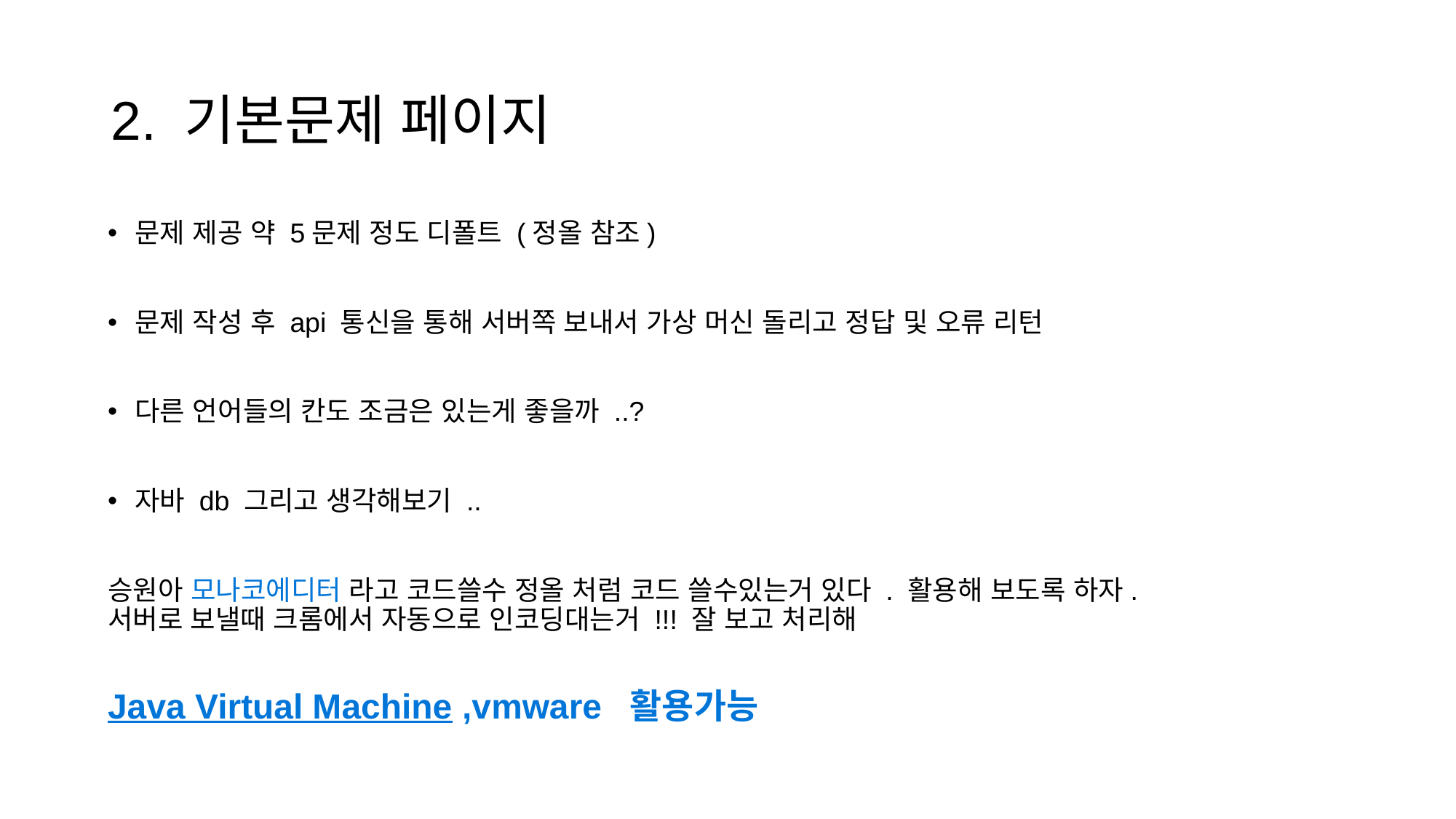

# 2. 기본문제 페이지
문제 제공 약 5문제 정도 디폴트 (정올 참조)

문제 작성 후 api 통신을 통해 서버쪽 보내서 가상 머신 돌리고 정답 및 오류 리턴

다른 언어들의 칸도 조금은 있는게 좋을까 ..?

자바 db 그리고 생각해보기 ..

승원아 모나코에디터 라고 코드쓸수 정올 처럼 코드 쓸수있는거 있다 . 활용해 보도록 하자.
서버로 보낼때 크롬에서 자동으로 인코딩대는거 !!! 잘 보고 처리해

Java Virtual Machine ,vmware  활용가능